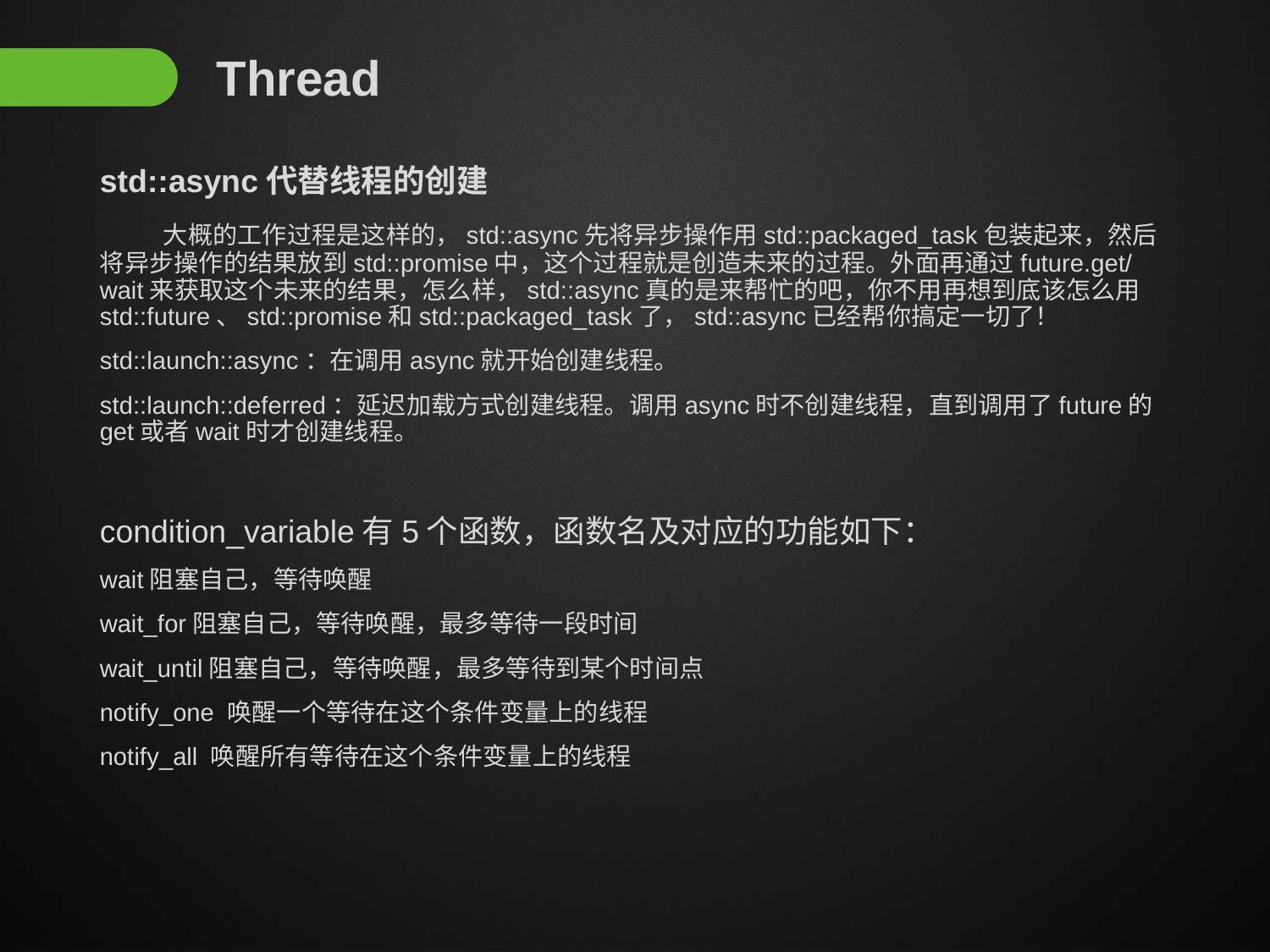

# Thread
std::async代替线程的创建
　　大概的工作过程是这样的，std::async先将异步操作用std::packaged_task包装起来，然后将异步操作的结果放到std::promise中，这个过程就是创造未来的过程。外面再通过future.get/wait来获取这个未来的结果，怎么样，std::async真的是来帮忙的吧，你不用再想到底该怎么用std::future、std::promise和std::packaged_task了，std::async已经帮你搞定一切了！
std::launch::async：在调用async就开始创建线程。
std::launch::deferred：延迟加载方式创建线程。调用async时不创建线程，直到调用了future的get或者wait时才创建线程。

condition_variable有5个函数，函数名及对应的功能如下：
wait阻塞自己，等待唤醒
wait_for阻塞自己，等待唤醒，最多等待一段时间
wait_until阻塞自己，等待唤醒，最多等待到某个时间点
notify_one 唤醒一个等待在这个条件变量上的线程
notify_all 唤醒所有等待在这个条件变量上的线程